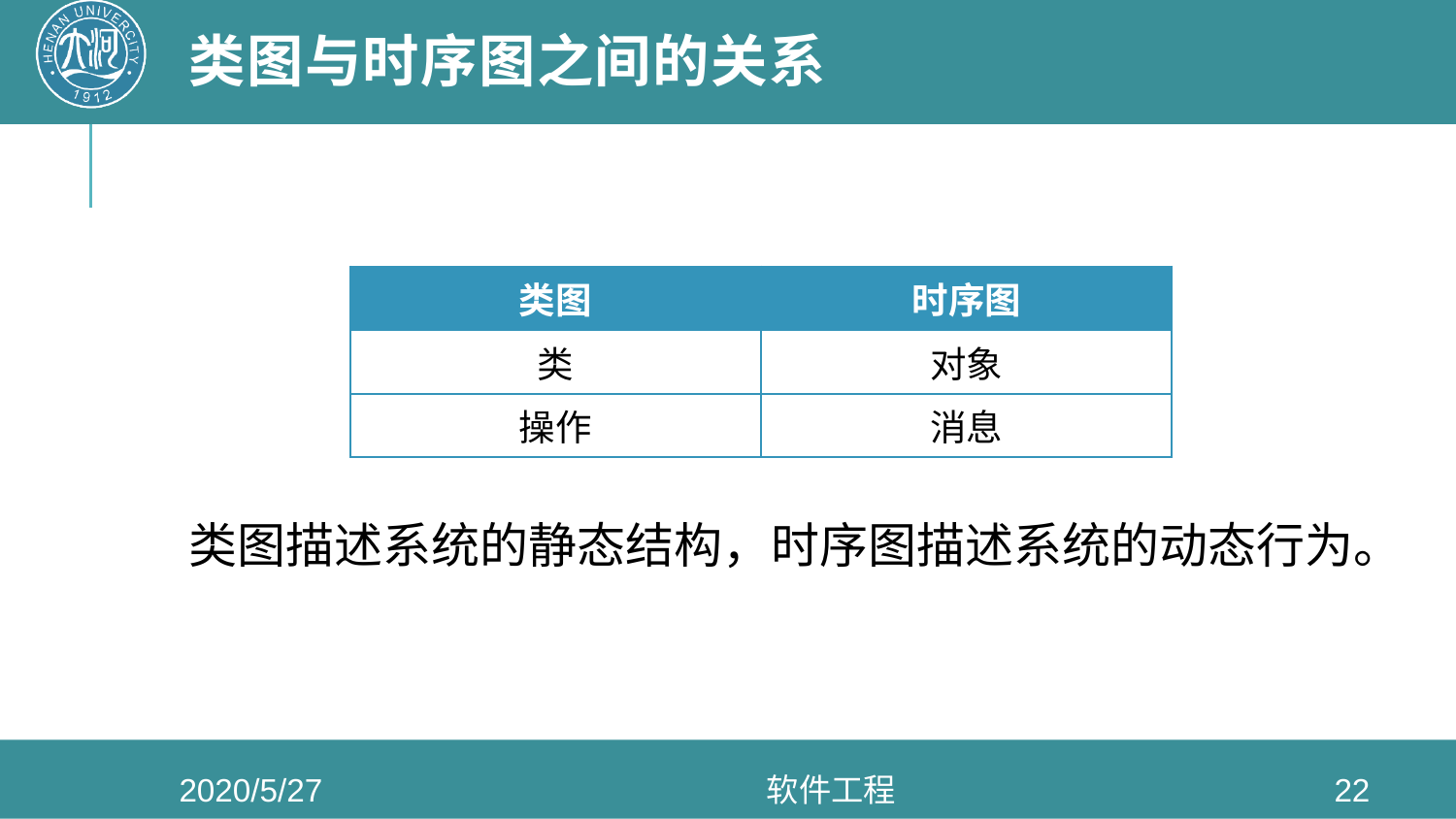

# 类图与时序图之间的关系
| 类图 | 时序图 |
| --- | --- |
| 类 | 对象 |
| 操作 | 消息 |
类图描述系统的静态结构，时序图描述系统的动态行为。
2020/5/27
软件工程
22